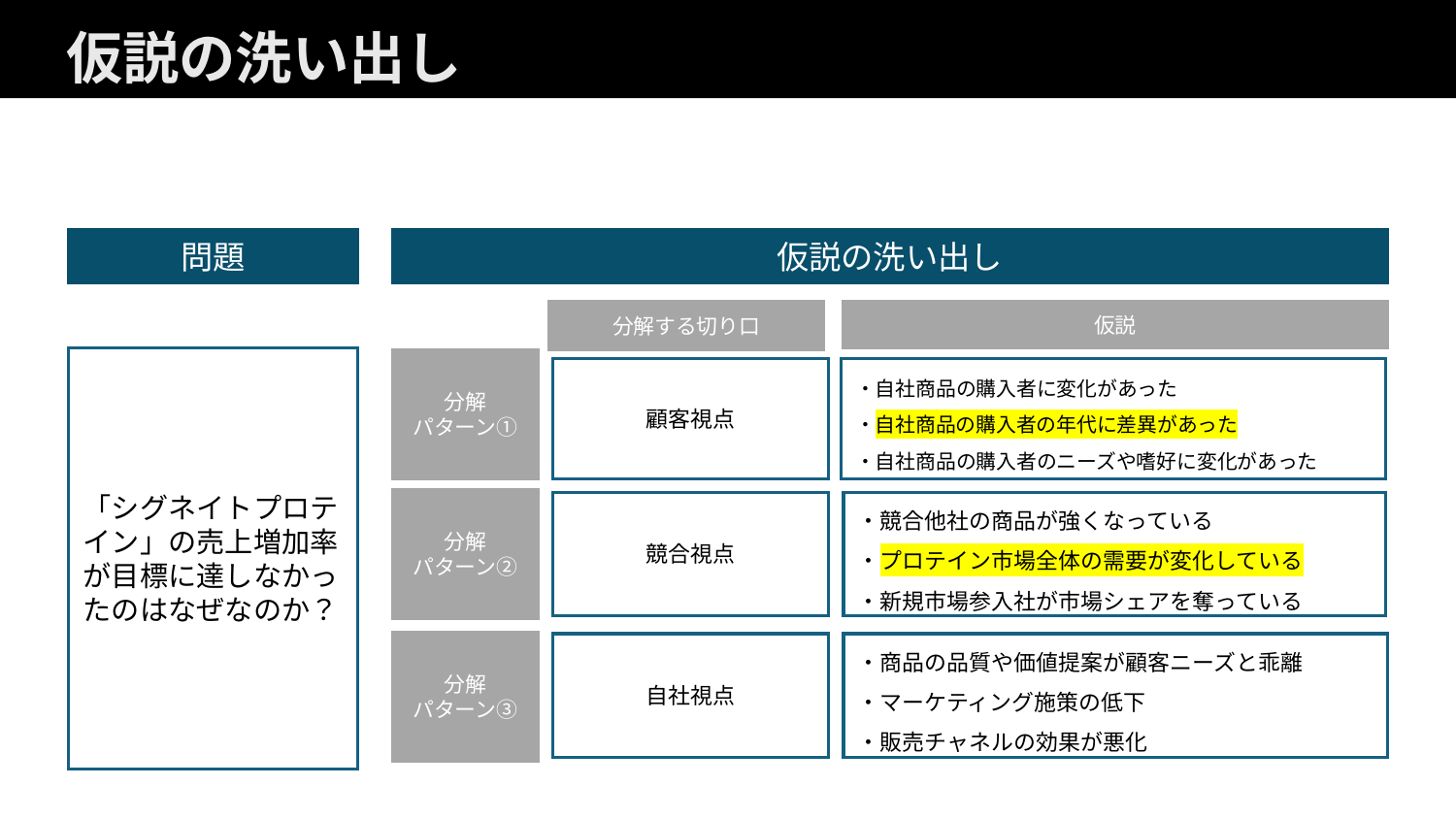

# 仮説の洗い出し
仮説の洗い出し
問題
分解する切り口
仮説
「シグネイトプロテイン」の売上増加率が目標に達しなかったのはなぜなのか？
分解
パターン①
顧客視点
・自社商品の購入者に変化があった
・自社商品の購入者の年代に差異があった
・自社商品の購入者のニーズや嗜好に変化があった
分解
パターン②
競合視点
・競合他社の商品が強くなっている
・プロテイン市場全体の需要が変化している
・新規市場参入社が市場シェアを奪っている
分解
パターン③
自社視点
・商品の品質や価値提案が顧客ニーズと乖離
・マーケティング施策の低下
・販売チャネルの効果が悪化